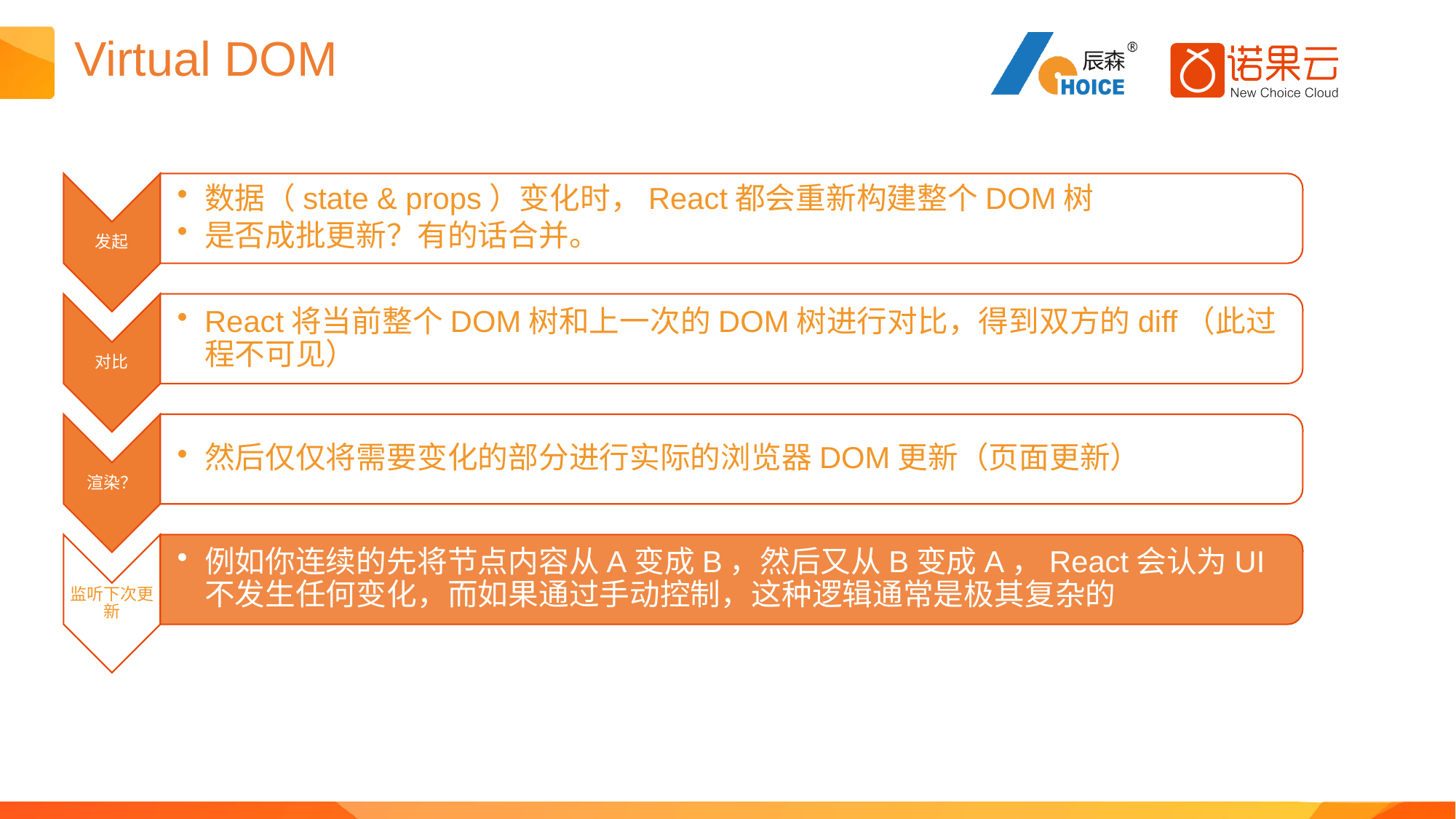

# Virtual DOM

发起
数据（state & props）变化时，React都会重新构建整个DOM树
是否成批更新？有的话合并。
对比
React将当前整个DOM树和上一次的DOM树进行对比，得到双方的diff（此过程不可见）
渲染？
然后仅仅将需要变化的部分进行实际的浏览器DOM更新（页面更新）
监听下次更新
例如你连续的先将节点内容从A变成B，然后又从B变成A，React会认为UI不发生任何变化，而如果通过手动控制，这种逻辑通常是极其复杂的